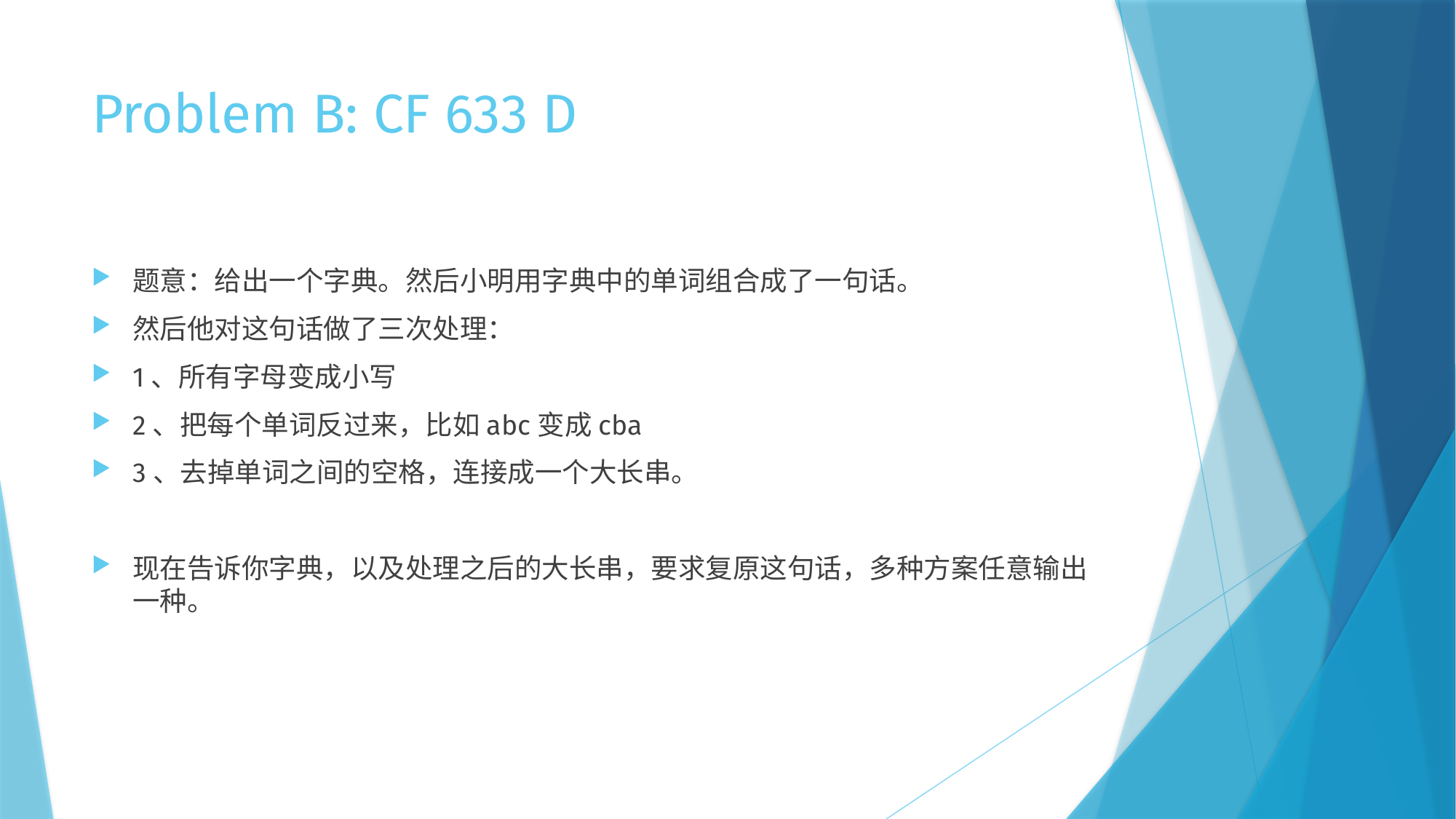

# Problem B: CF 633 D
题意：给出一个字典。然后小明用字典中的单词组合成了一句话。
然后他对这句话做了三次处理：
1、所有字母变成小写
2、把每个单词反过来，比如abc变成cba
3、去掉单词之间的空格，连接成一个大长串。

现在告诉你字典，以及处理之后的大长串，要求复原这句话，多种方案任意输出一种。